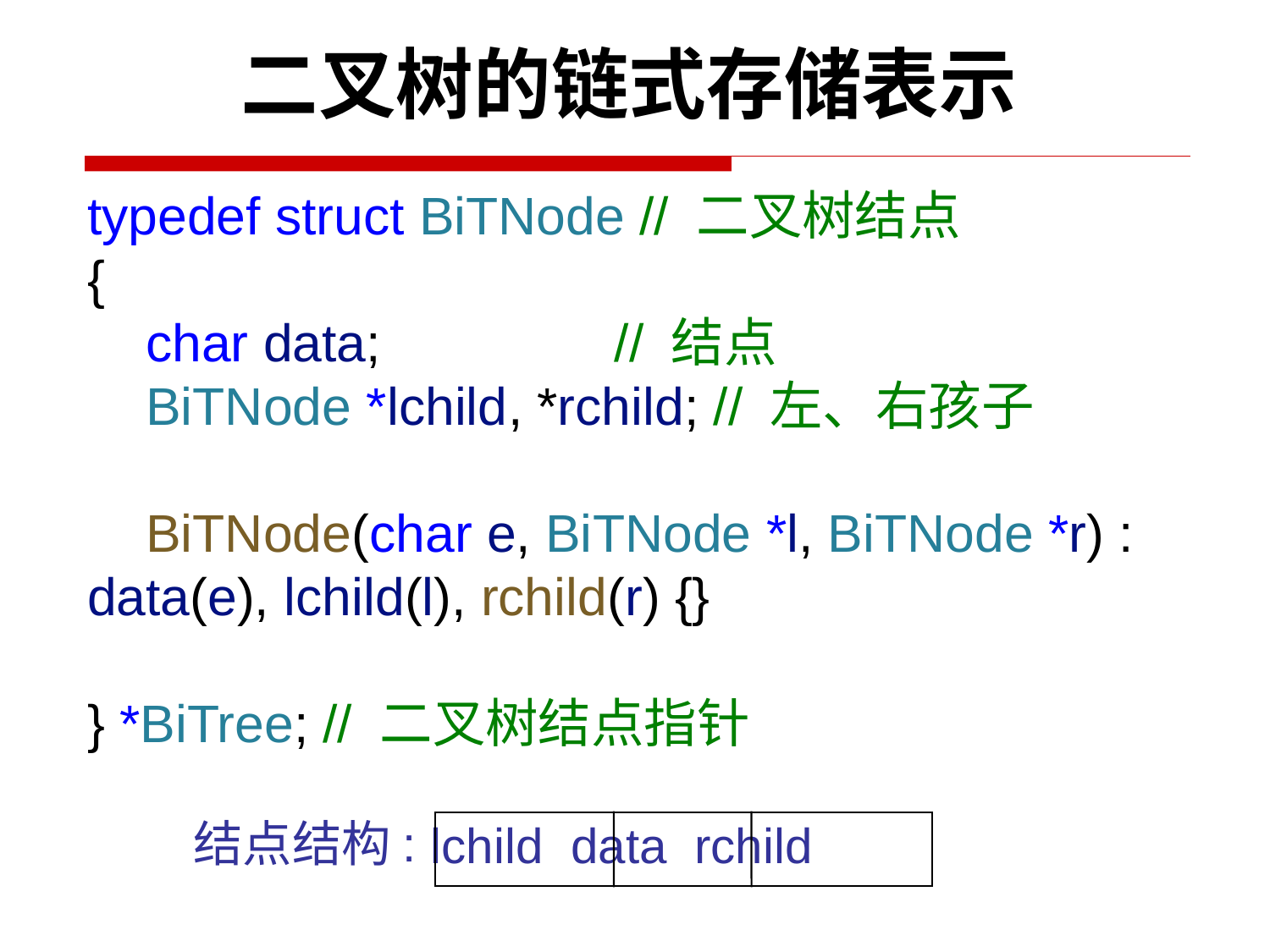

二叉树的链式存储表示
typedef struct BiTNode // 二叉树结点
{
    char data;                // 结点
    BiTNode *lchild, *rchild; // 左、右孩子

    BiTNode(char e, BiTNode *l, BiTNode *r) : data(e), lchild(l), rchild(r) {}

} *BiTree; // 二叉树结点指针
结点结构:
lchild  data  rchild